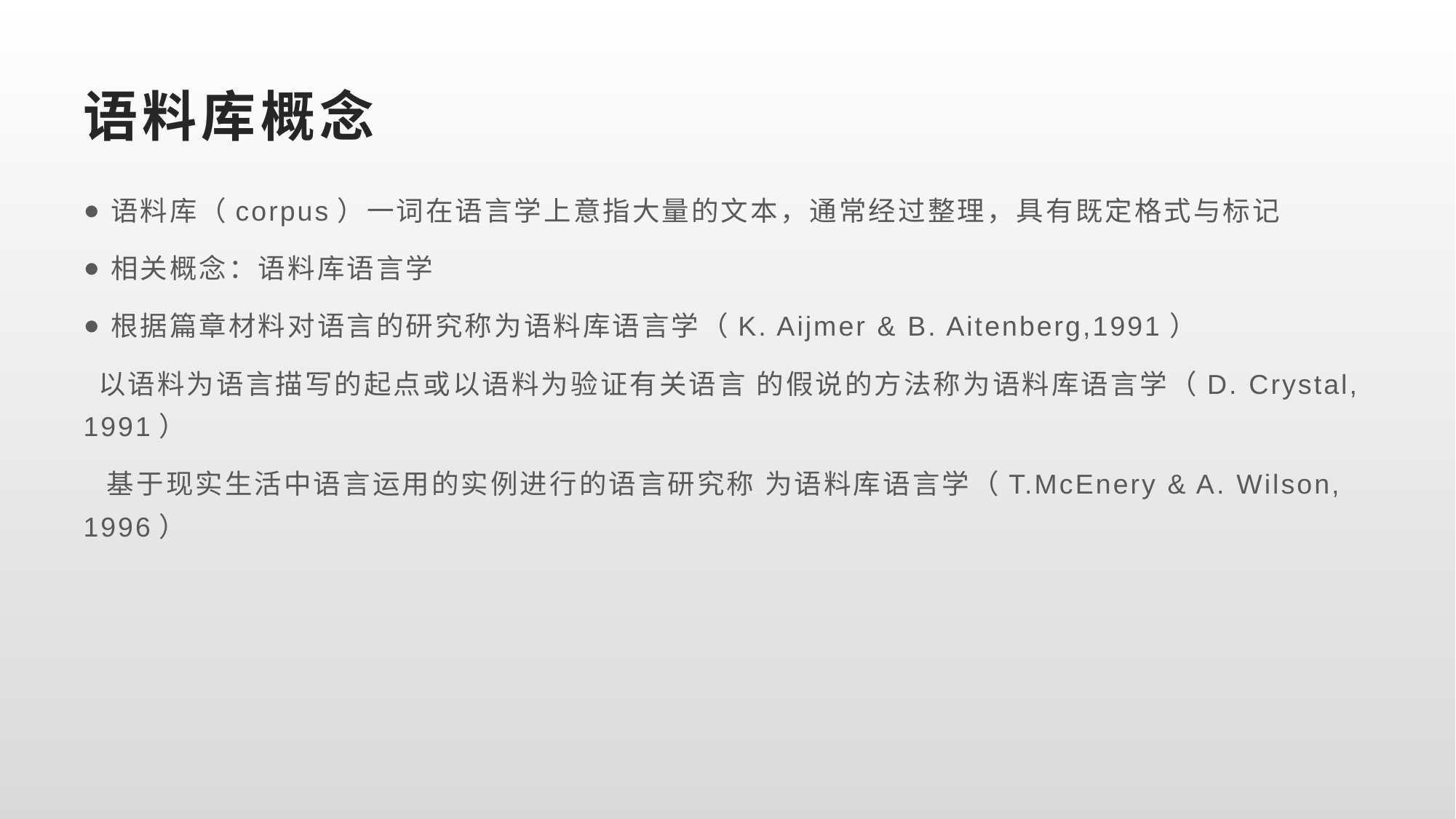

# 语料库概念
语料库（corpus）一词在语言学上意指大量的文本，通常经过整理，具有既定格式与标记
相关概念：语料库语言学
根据篇章材料对语言的研究称为语料库语言学（K. Aijmer & B. Aitenberg,1991）
 以语料为语言描写的起点或以语料为验证有关语言 的假说的方法称为语料库语言学（D. Crystal, 1991）
  基于现实生活中语言运用的实例进行的语言研究称 为语料库语言学（T.McEnery & A. Wilson, 1996）